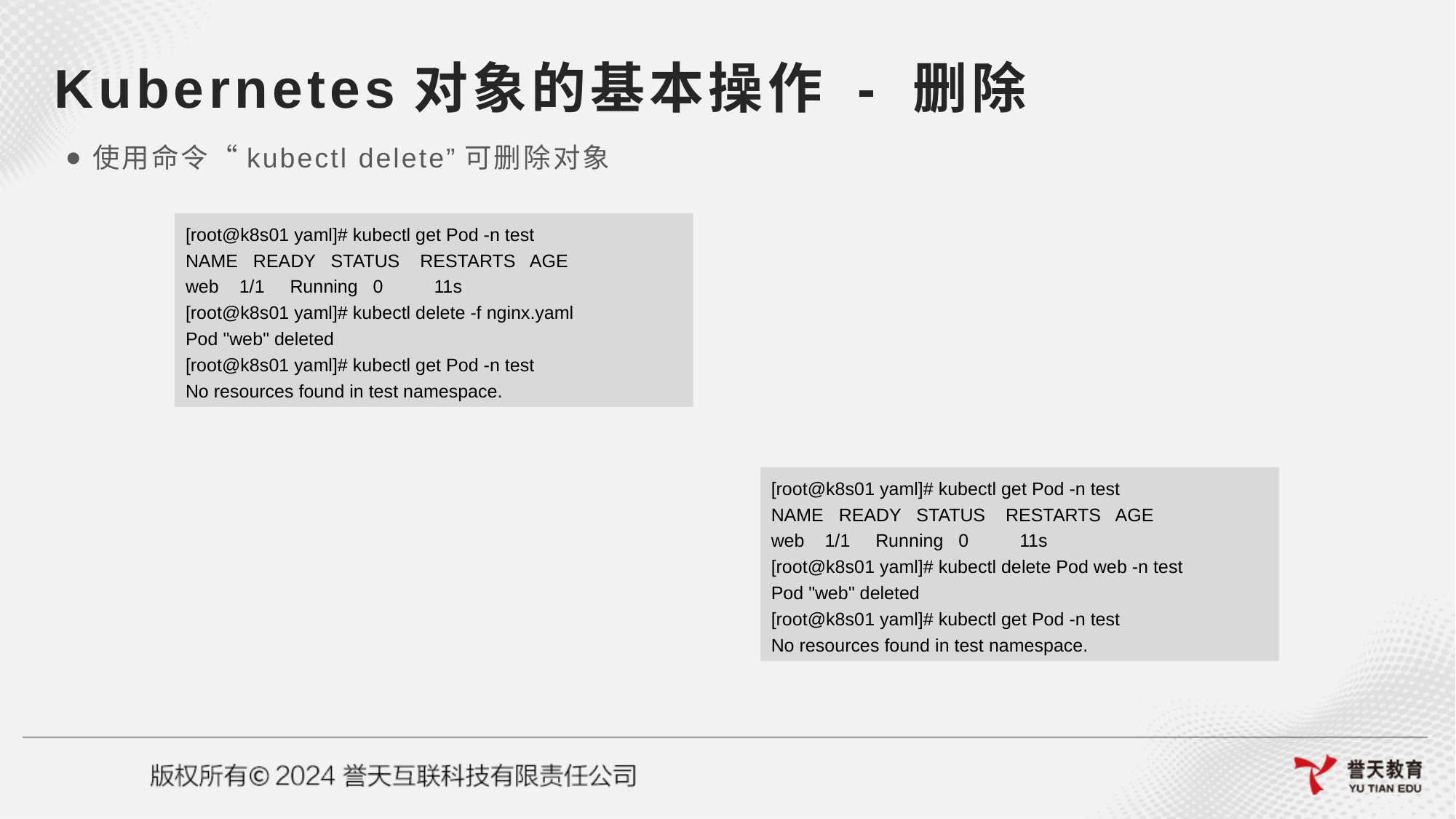

# Kubernetes对象的基本操作 - 删除
使用命令“kubectl delete”可删除对象

[root@k8s01 yaml]# kubectl get Pod -n test
NAME   READY   STATUS    RESTARTS   AGE
web    1/1     Running   0          11s
[root@k8s01 yaml]# kubectl delete -f nginx.yaml
Pod "web" deleted
[root@k8s01 yaml]# kubectl get Pod -n test
No resources found in test namespace.
[root@k8s01 yaml]# kubectl get Pod -n test
NAME   READY   STATUS    RESTARTS   AGE
web    1/1     Running   0          11s
[root@k8s01 yaml]# kubectl delete Pod web -n test
Pod "web" deleted
[root@k8s01 yaml]# kubectl get Pod -n test
No resources found in test namespace.